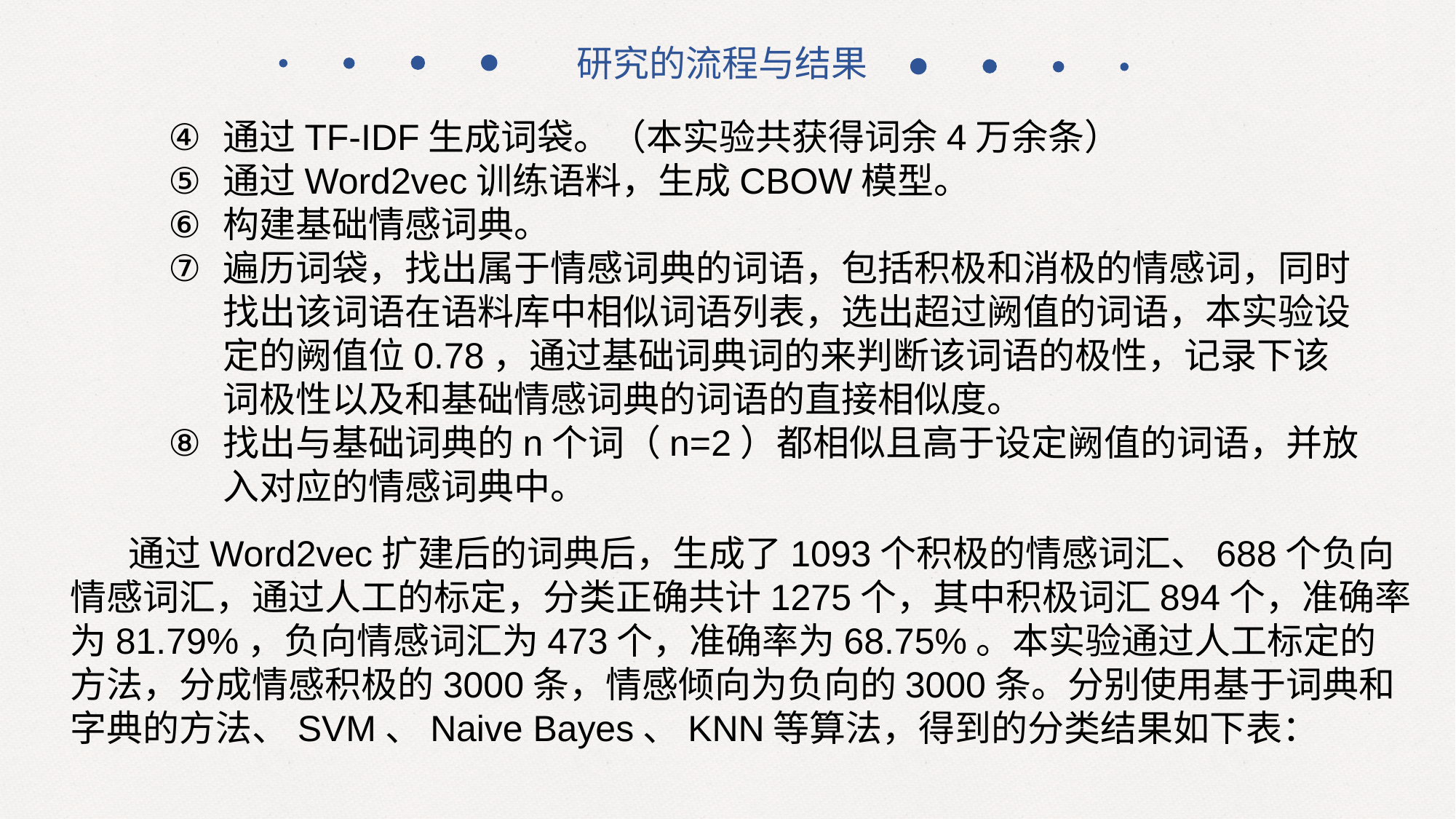

研究的流程与结果

通过TF-IDF生成词袋。（本实验共获得词余4万余条）
通过Word2vec训练语料，生成CBOW模型。
构建基础情感词典。
遍历词袋，找出属于情感词典的词语，包括积极和消极的情感词，同时找出该词语在语料库中相似词语列表，选出超过阙值的词语，本实验设定的阙值位0.78，通过基础词典词的来判断该词语的极性，记录下该词极性以及和基础情感词典的词语的直接相似度。
找出与基础词典的n个词（n=2）都相似且高于设定阙值的词语，并放入对应的情感词典中。
      通过Word2vec扩建后的词典后，生成了1093个积极的情感词汇、688个负向情感词汇，通过人工的标定，分类正确共计1275个，其中积极词汇894个，准确率为81.79%，负向情感词汇为473个，准确率为68.75%。本实验通过人工标定的方法，分成情感积极的3000条，情感倾向为负向的3000条。分别使用基于词典和字典的方法、SVM、Naive Bayes、KNN等算法，得到的分类结果如下表：